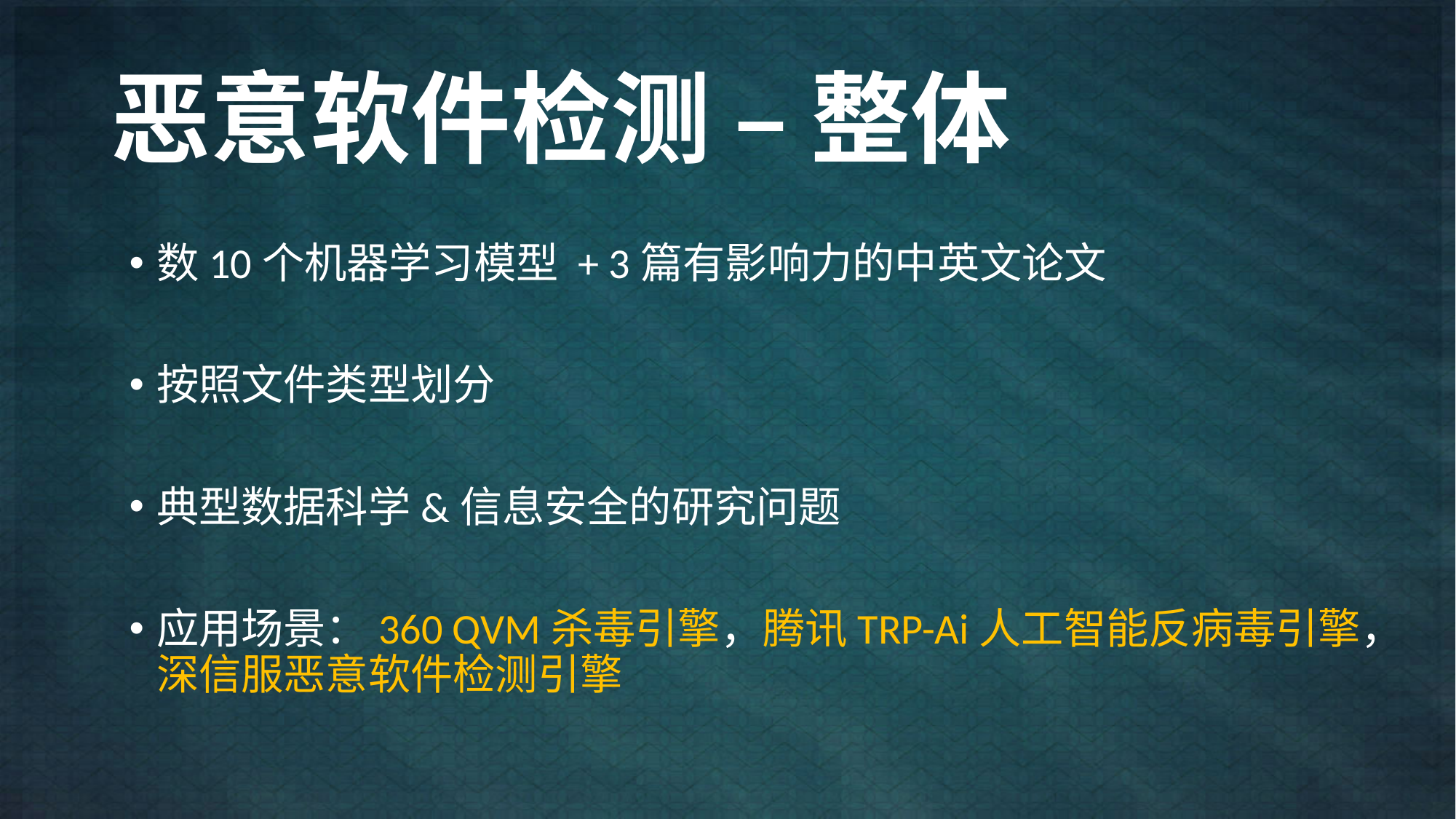

# 恶意软件检测 – 整体

数10个机器学习模型 + 3篇有影响力的中英文论文

按照文件类型划分

典型数据科学&信息安全的研究问题

应用场景：360 QVM杀毒引擎，腾讯TRP-Ai人工智能反病毒引擎，深信服恶意软件检测引擎